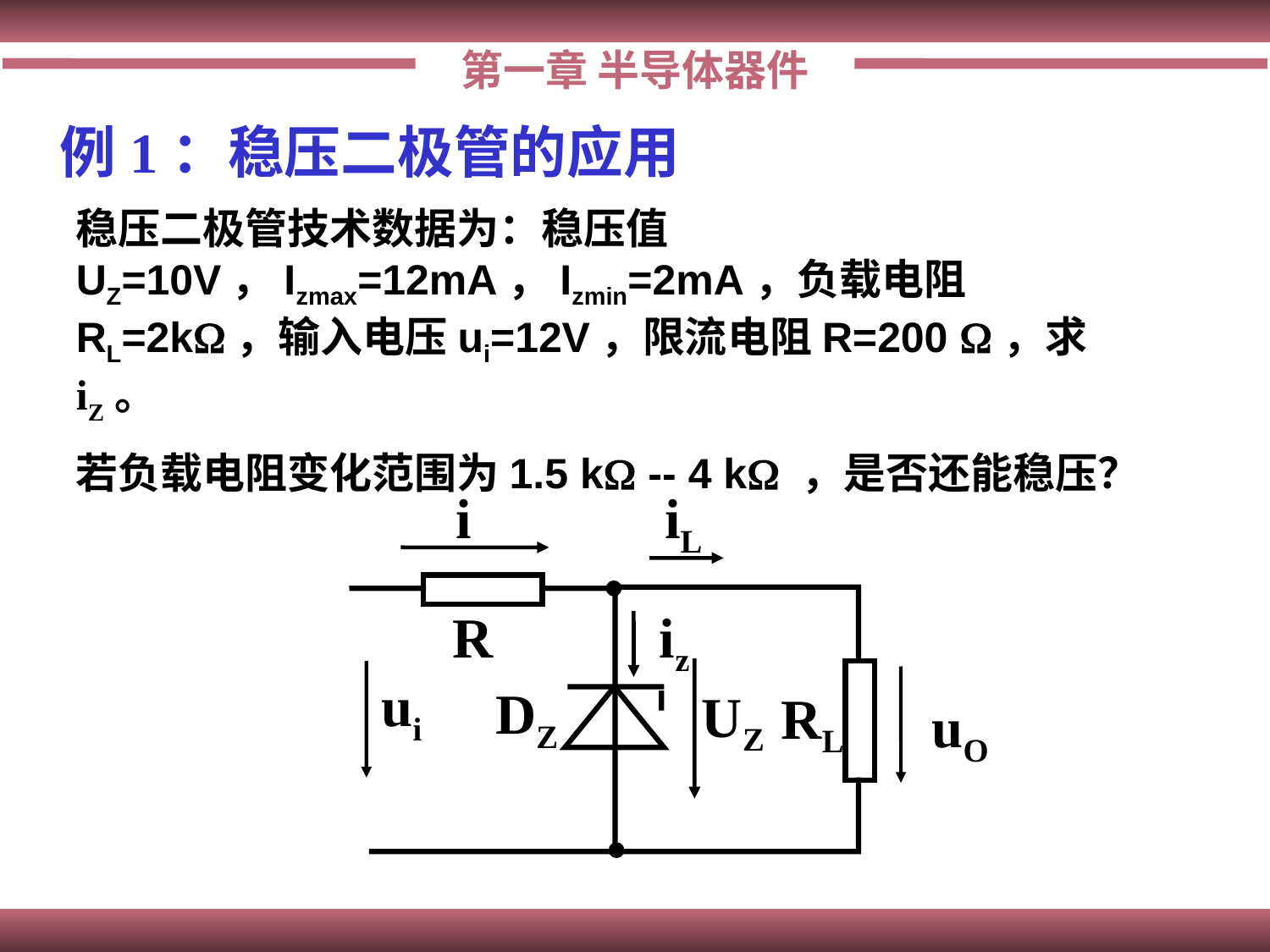

第一章 半导体器件

例1：稳压二极管的应用
稳压二极管技术数据为：稳压值UZ=10V，Izmax=12mA，Izmin=2mA，负载电阻RL=2kΩ，输入电压ui=12V，限流电阻R=200 Ω，求iZ。
若负载电阻变化范围为1.5 kΩ -- 4 kΩ ，是否还能稳压？
i
iL

R
iz

ui

DZ
UZ
RL
uO